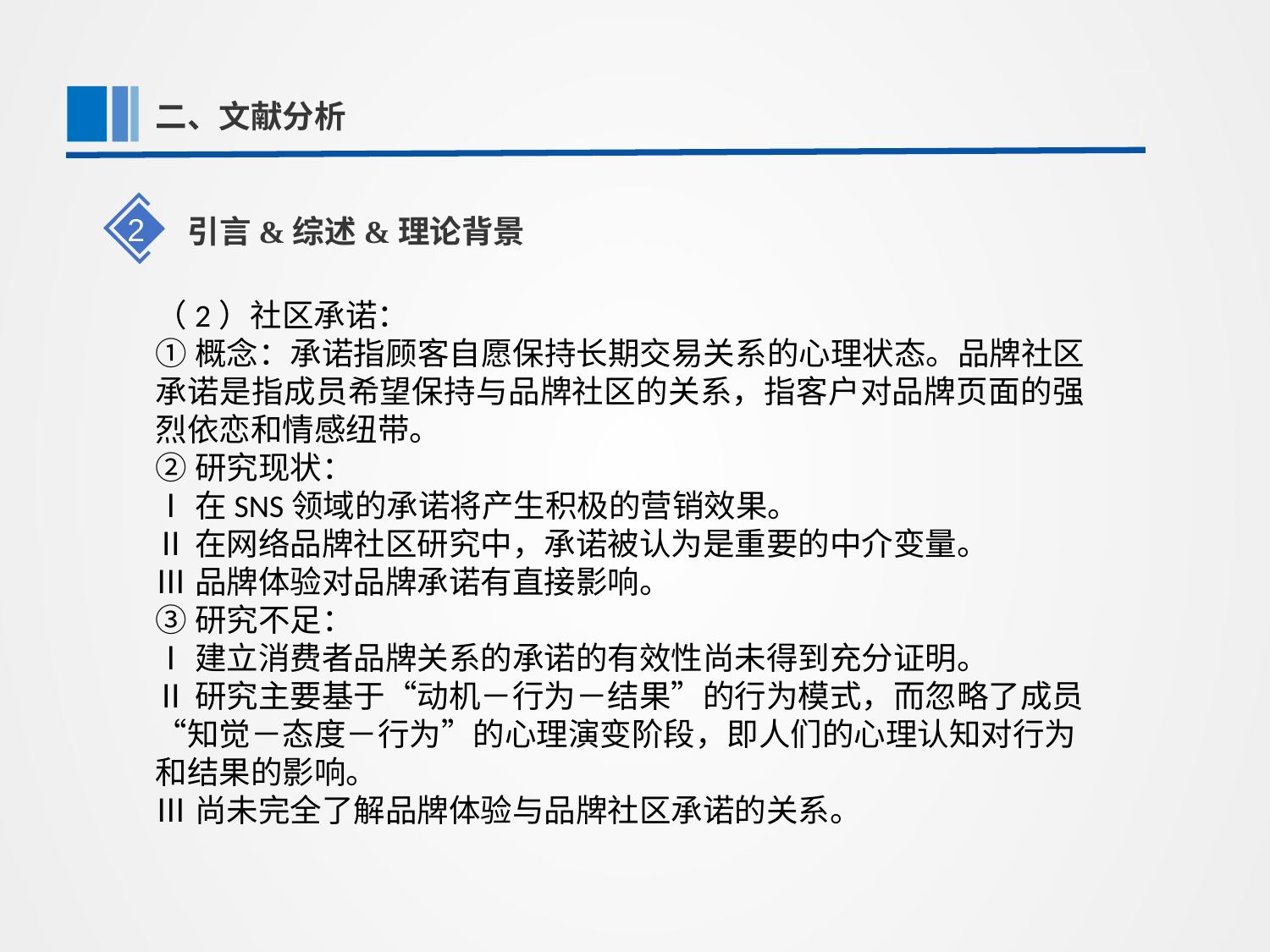

第一部分

二、文献分析

2
引言&综述&理论背景
（2）社区承诺：
①概念：承诺指顾客自愿保持长期交易关系的心理状态。品牌社区承诺是指成员希望保持与品牌社区的关系，指客户对品牌页面的强烈依恋和情感纽带。
②研究现状：
Ⅰ在SNS领域的承诺将产生积极的营销效果。
Ⅱ在网络品牌社区研究中，承诺被认为是重要的中介变量。
Ⅲ品牌体验对品牌承诺有直接影响。
③研究不足：
Ⅰ建立消费者品牌关系的承诺的有效性尚未得到充分证明。
Ⅱ研究主要基于“动机－行为－结果”的行为模式，而忽略了成员“知觉－态度－行为”的心理演变阶段，即人们的心理认知对行为和结果的影响。
Ⅲ尚未完全了解品牌体验与品牌社区承诺的关系。